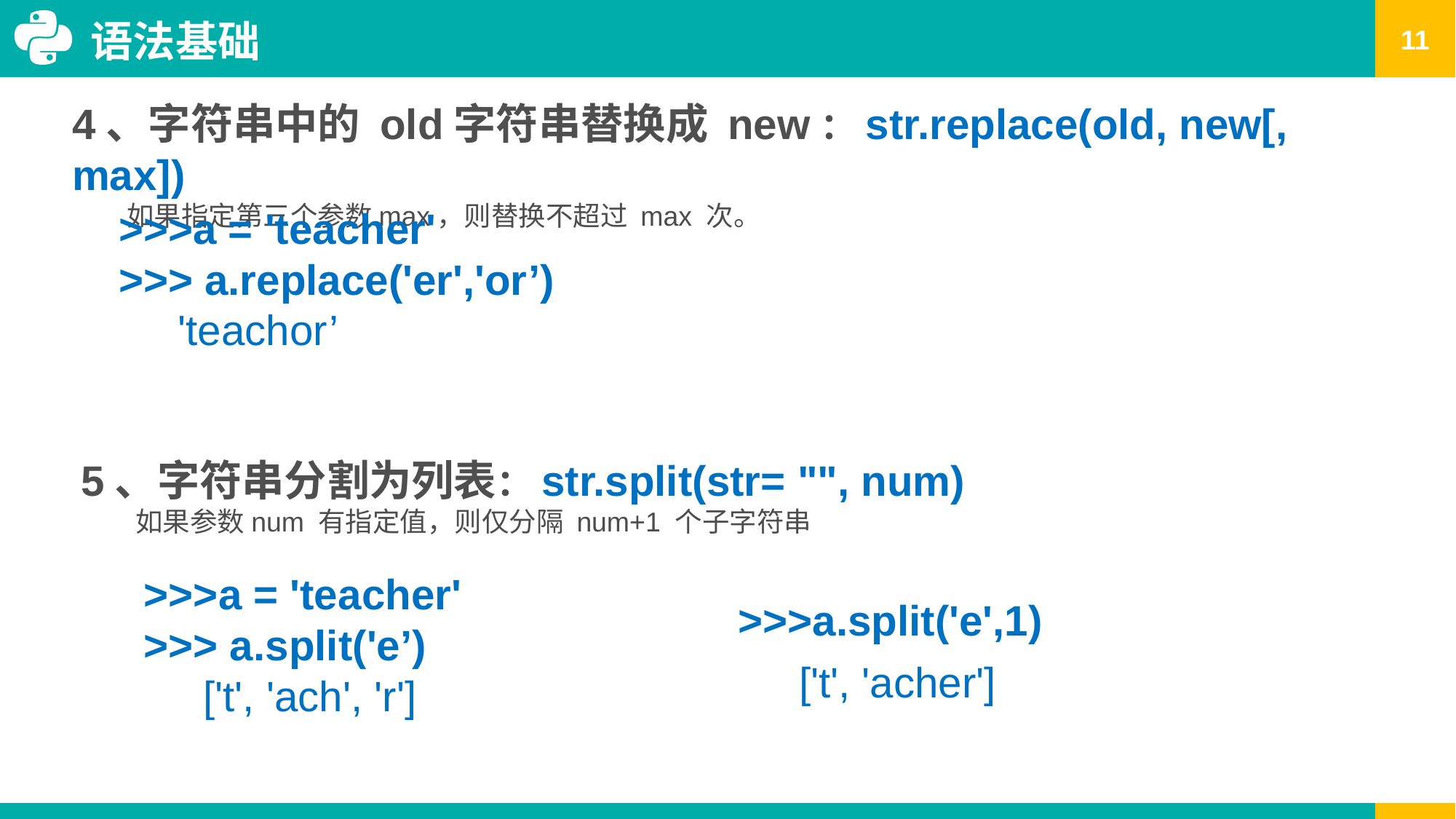

语法基础
4、字符串中的 old字符串替换成 new：str.replace(old, new[, max])
如果指定第三个参数max，则替换不超过 max 次。
>>>a = 'teacher'
>>> a.replace('er','or’)
     'teachor’
5、字符串分割为列表：str.split(str= "", num)
如果参数num 有指定值，则仅分隔 num+1 个子字符串
>>>a = 'teacher'
>>> a.split('e’)
     ['t', 'ach', 'r']
>>>a.split('e',1)
['t', 'acher']